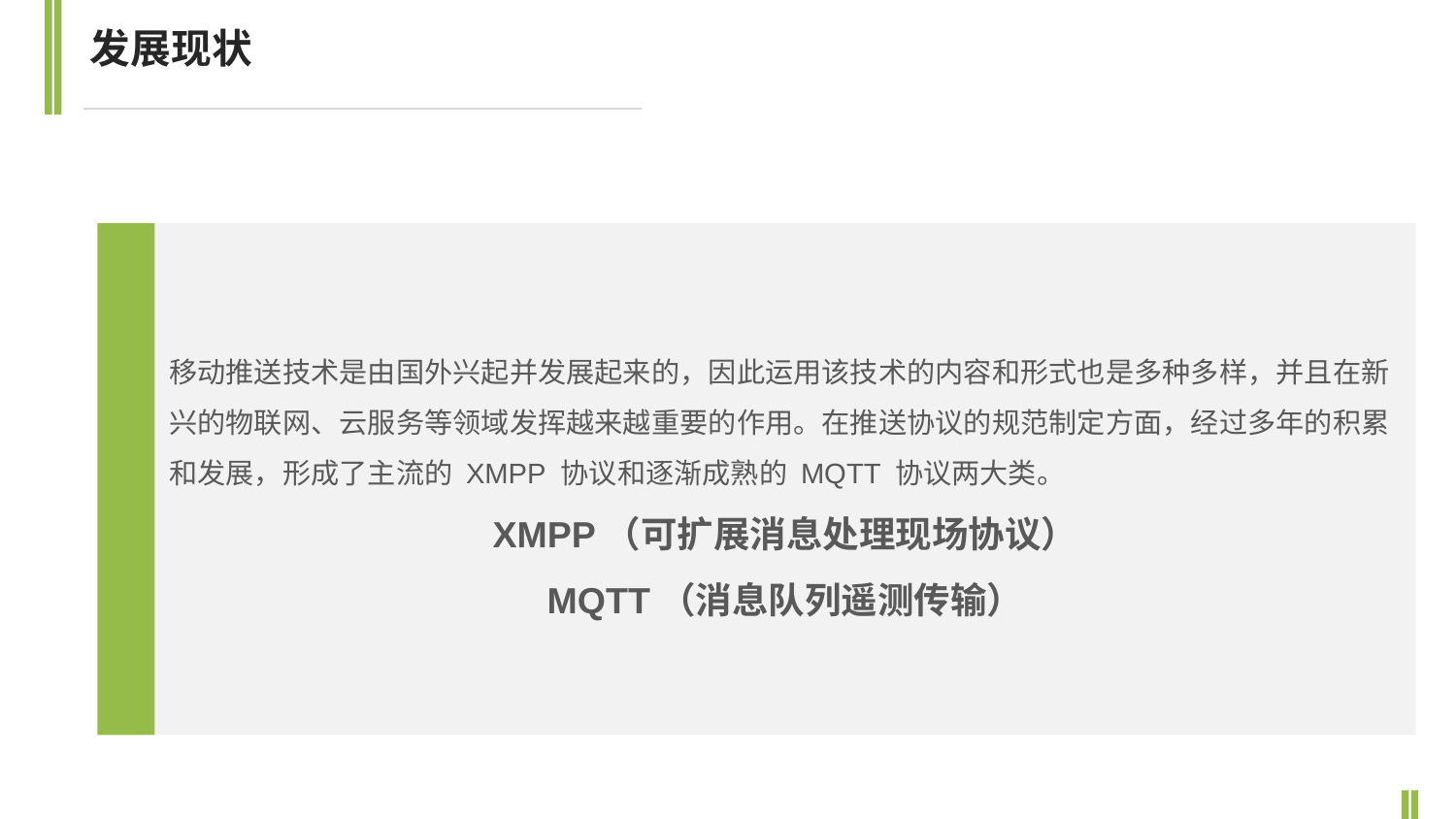

发展现状

移动推送技术是由国外兴起并发展起来的，因此运用该技术的内容和形式也是多种多样，并且在新兴的物联网、云服务等领域发挥越来越重要的作用。在推送协议的规范制定方面，经过多年的积累和发展，形成了主流的 XMPP 协议和逐渐成熟的 MQTT 协议两大类。
XMPP（可扩展消息处理现场协议）
MQTT（消息队列遥测传输）